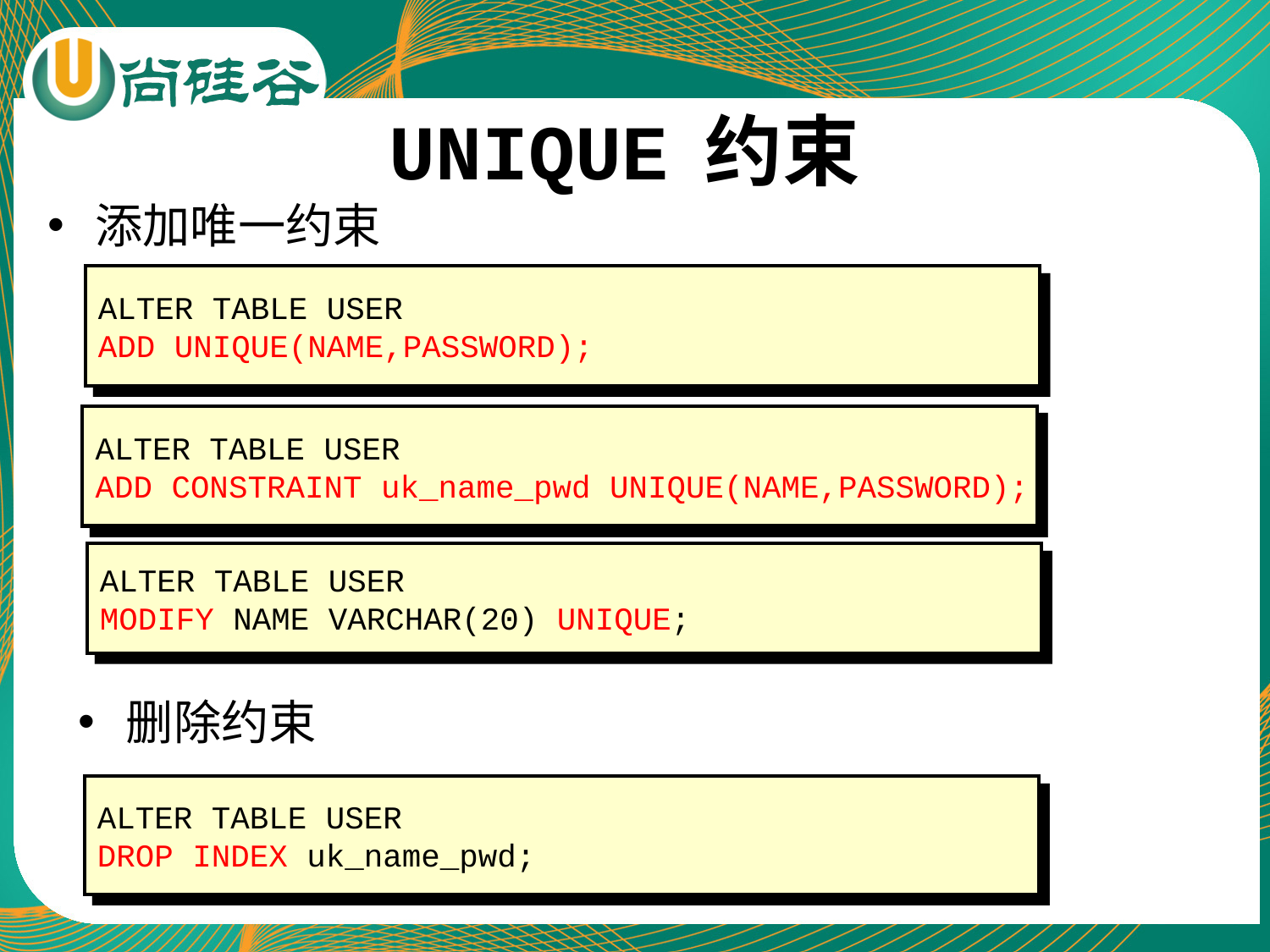

# UNIQUE 约束
添加唯一约束
ALTER TABLE USER
ADD UNIQUE(NAME,PASSWORD);
ALTER TABLE USER
ADD CONSTRAINT uk_name_pwd UNIQUE(NAME,PASSWORD);
ALTER TABLE USER
MODIFY NAME VARCHAR(20) UNIQUE;
删除约束
ALTER TABLE USER
DROP INDEX uk_name_pwd;